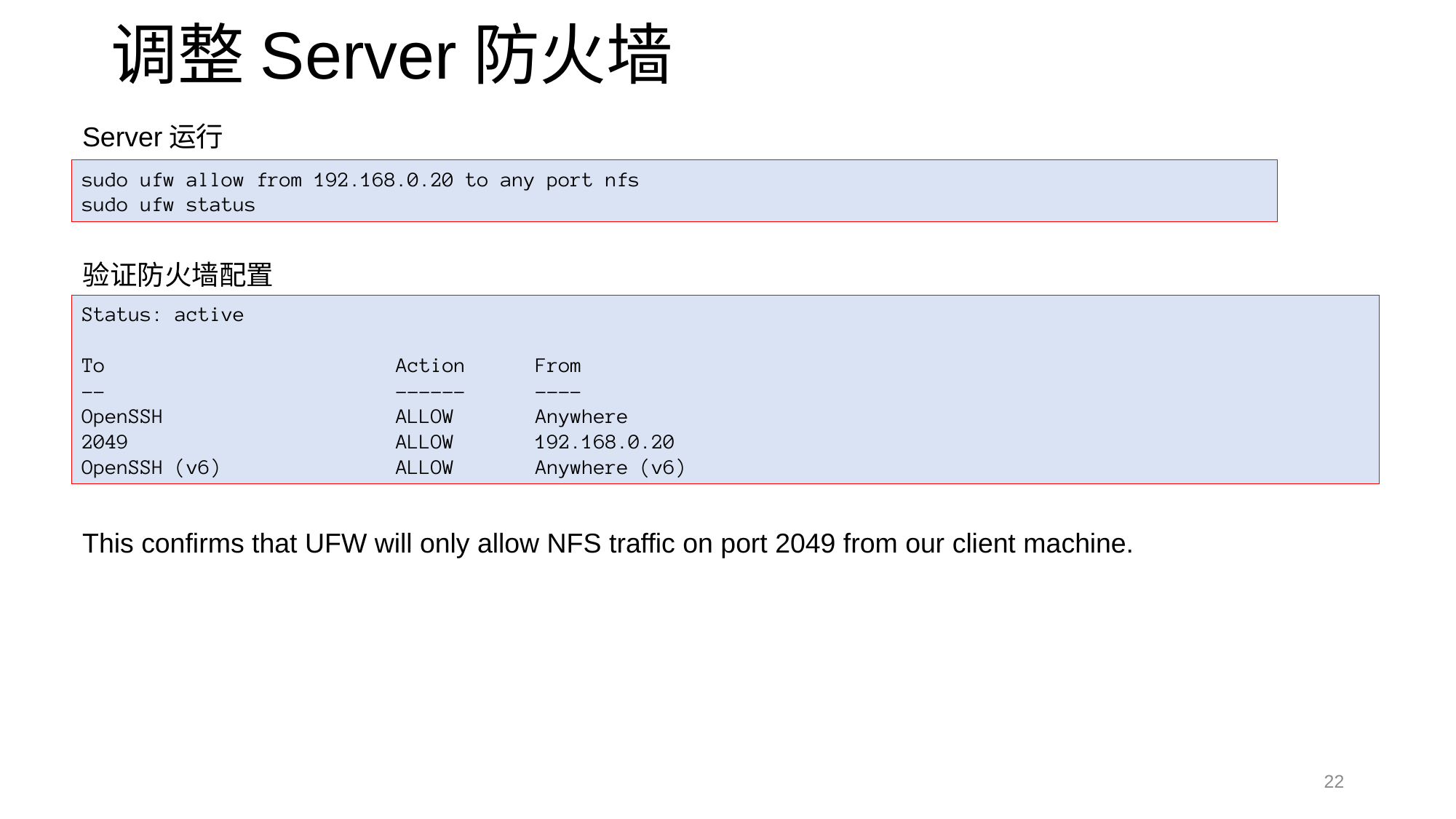

# 调整Server防火墙
Server运行
sudo ufw allow from 192.168.0.20 to any port nfs
sudo ufw status
验证防火墙配置
Status: active

To                         Action      From
--                         ------      ----
OpenSSH                    ALLOW       Anywhere
2049                       ALLOW       192.168.0.20
OpenSSH (v6)               ALLOW       Anywhere (v6)
This confirms that UFW will only allow NFS traffic on port 2049 from our client machine.

22